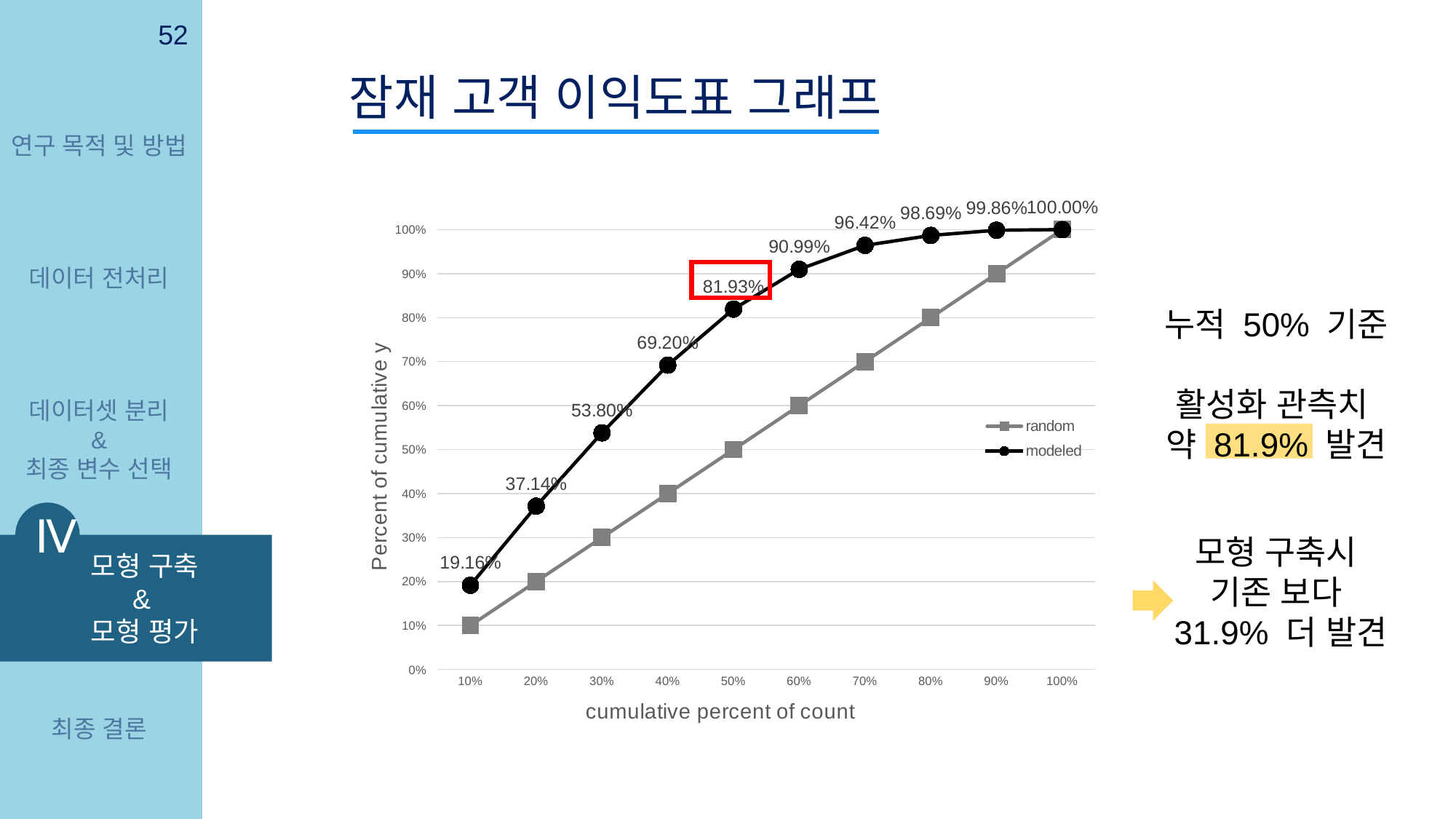

52
잠재 고객 이익도표 그래프
연구 목적 및 방법

### Chart

| Category |  |  |
|---|---|---|
| 0.1 | 0.1 | 0.19157608695652173 |
| 0.2 | 0.2 | 0.3713768115942029 |
| 0.3 | 0.3 | 0.5380434782608695 |
| 0.4 | 0.4 | 0.6920289855072463 |
| 0.5 | 0.5 | 0.8192934782608695 |
| 0.6 | 0.6 | 0.9098731884057971 |
| 0.7 | 0.7 | 0.9642210144927537 |
| 0.8 | 0.8 | 0.9868659420289855 |
| 0.9 | 0.9 | 0.998641304347826 |
| 1 | 1.0 | 1.0 |
데이터 전처리

누적 50% 기준

활성화 관측치
약 81.9% 발견
데이터셋 분리
&
최종 변수 선택

Ⅳ
모형 구축시
기존 보다
31.9% 더 발견

  모형 구축
  &
  모형 평가
최종 결론